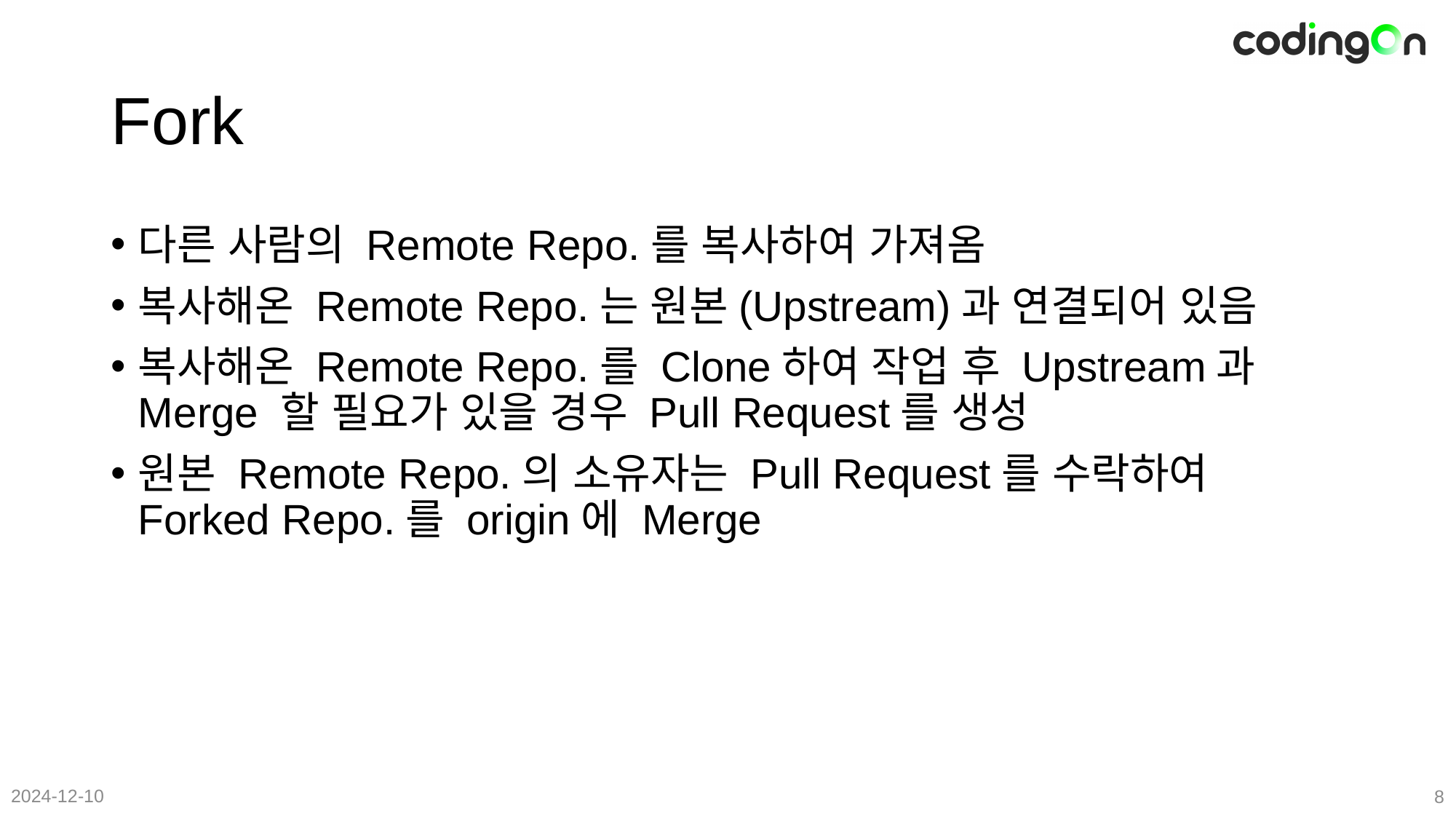

# Fork
다른 사람의 Remote Repo.를 복사하여 가져옴
복사해온 Remote Repo.는 원본(Upstream)과 연결되어 있음
복사해온 Remote Repo.를 Clone하여 작업 후 Upstream과 Merge 할 필요가 있을 경우 Pull Request를 생성
원본 Remote Repo.의 소유자는 Pull Request를 수락하여 Forked Repo.를 origin에 Merge
2024-12-10
8